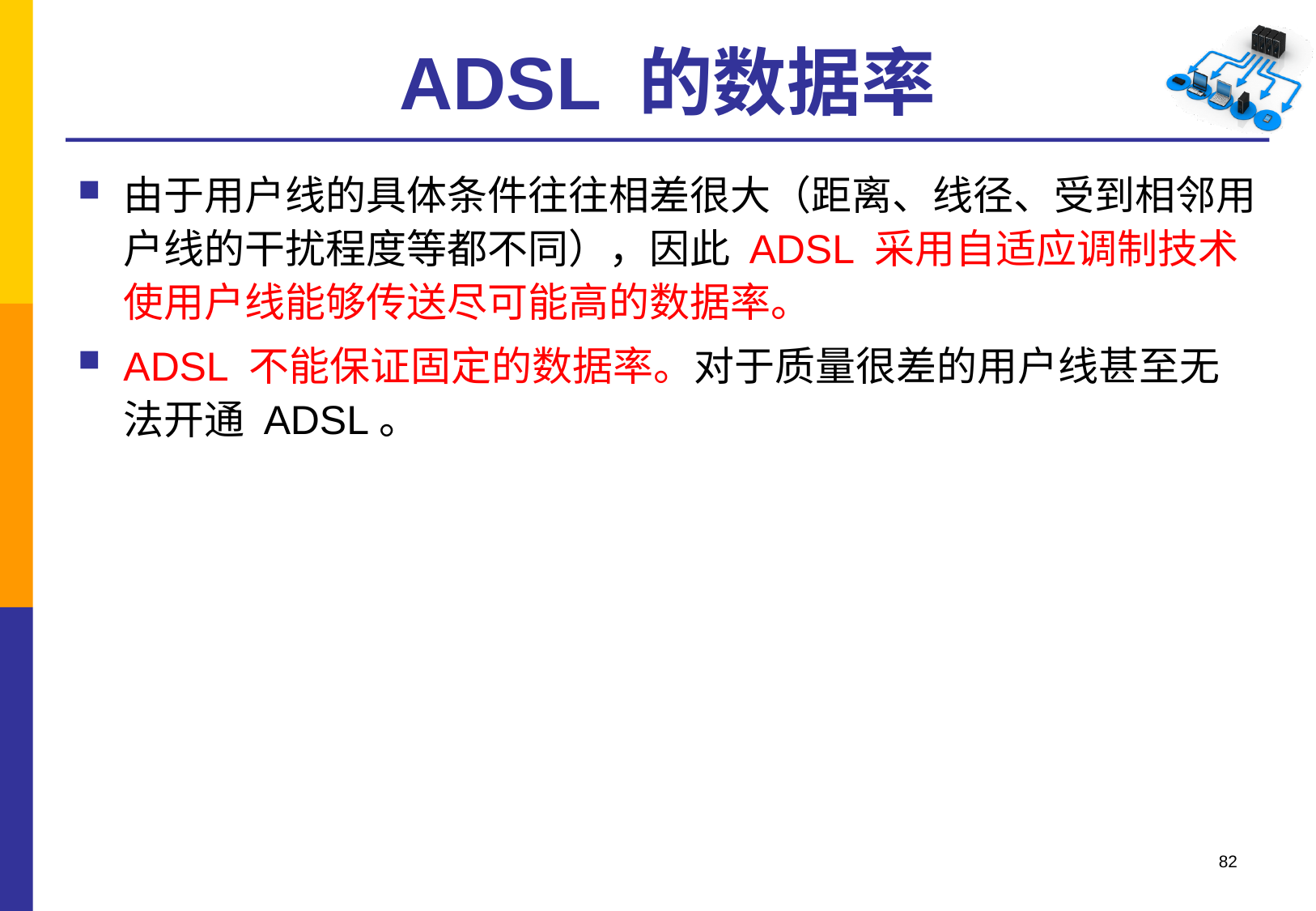

# ADSL 的数据率
由于用户线的具体条件往往相差很大（距离、线径、受到相邻用户线的干扰程度等都不同），因此 ADSL 采用自适应调制技术使用户线能够传送尽可能高的数据率。
ADSL 不能保证固定的数据率。对于质量很差的用户线甚至无法开通 ADSL。
82